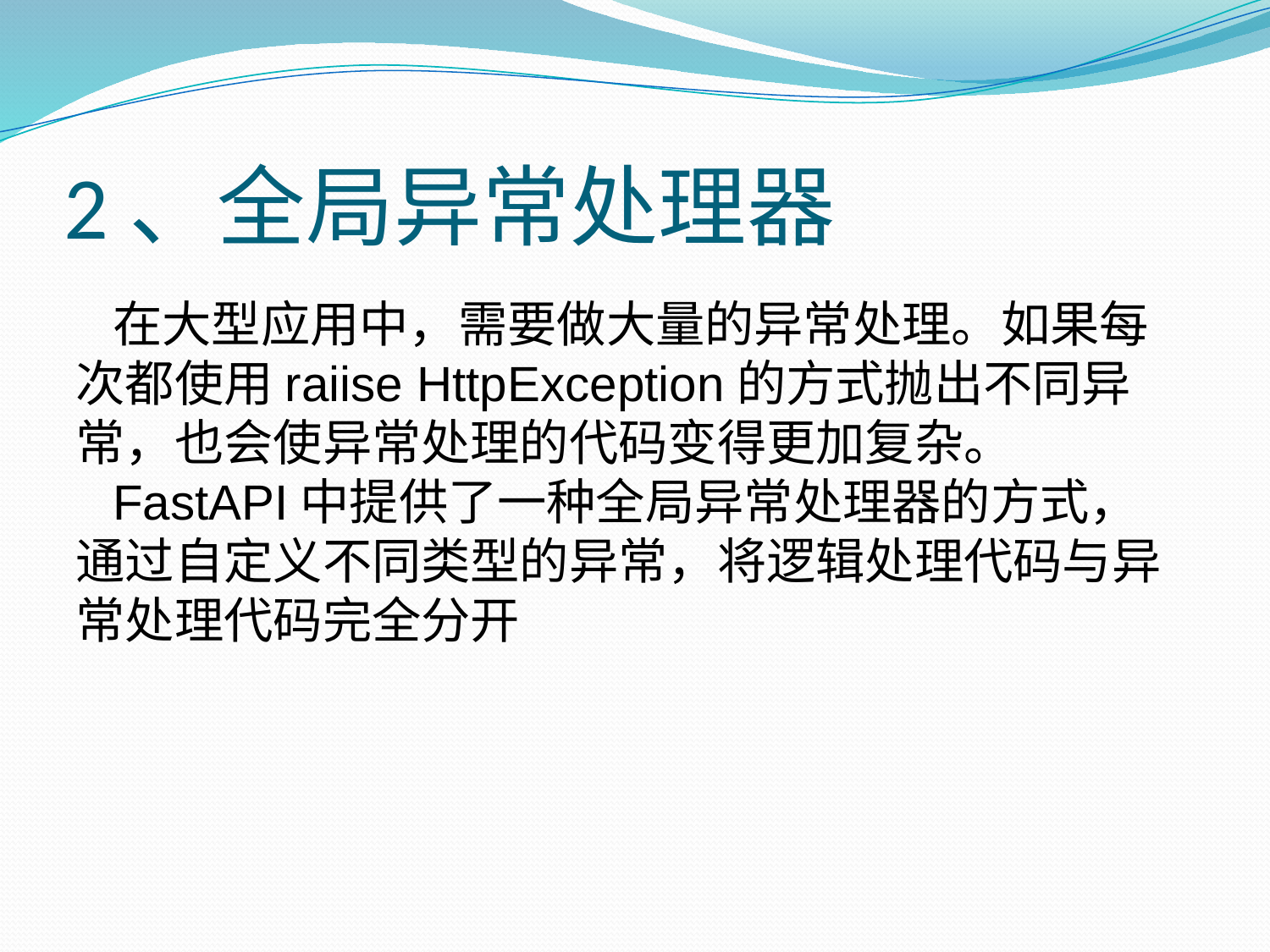

# 2、全局异常处理器
在大型应用中，需要做大量的异常处理。如果每次都使用raiise HttpException的方式抛出不同异常，也会使异常处理的代码变得更加复杂。
FastAPI中提供了一种全局异常处理器的方式，通过自定义不同类型的异常，将逻辑处理代码与异常处理代码完全分开